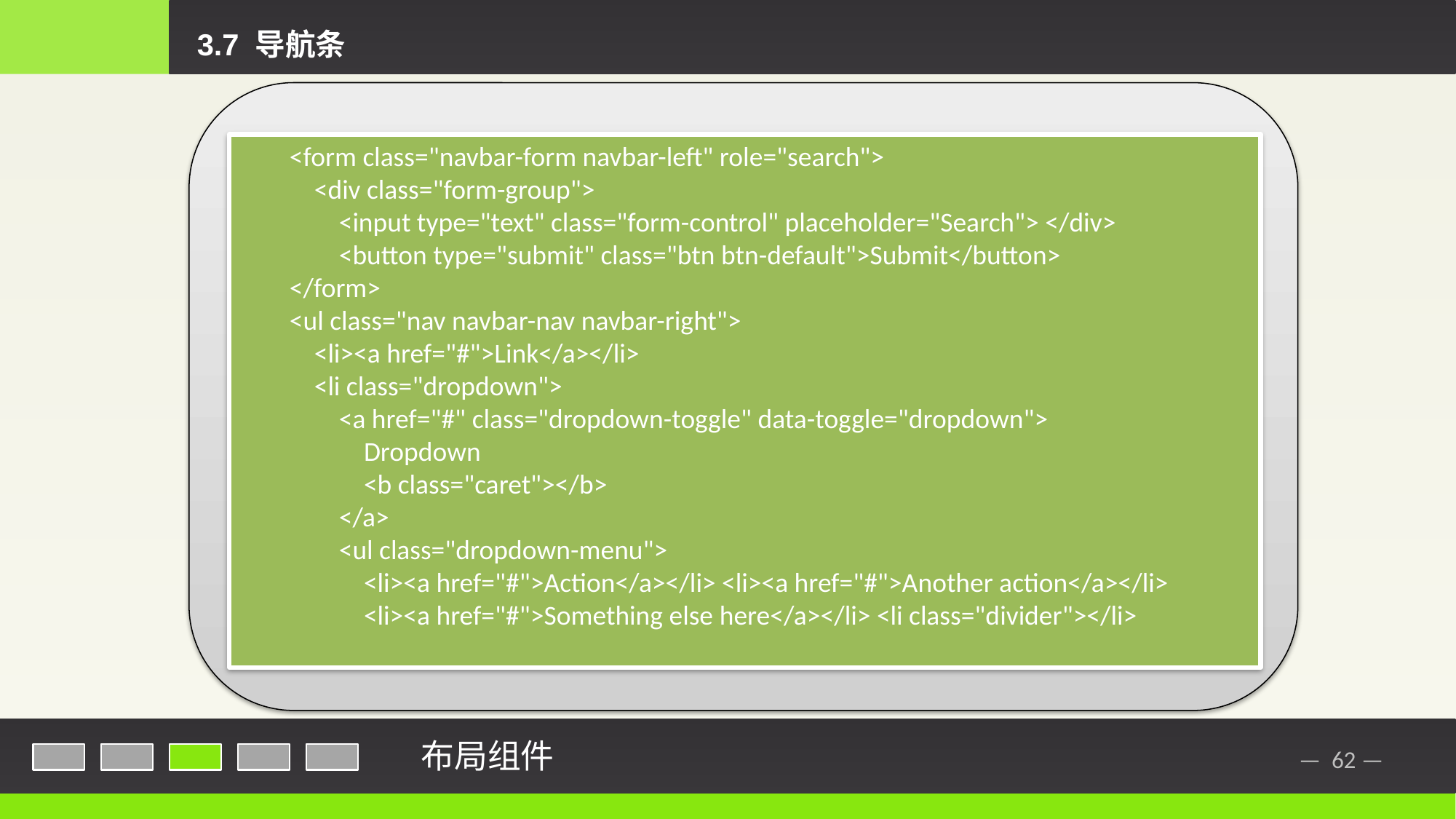

3.7 导航条
导航栏是一个很好的功能，是 Bootstrap 网站的一个突出特点。导航栏是响应式元组件就，作为应用程序或网站的导航标题。导航栏在移动设备的视图中是折叠的，随着可用视口宽度的增加，导航栏也会水平展开。在 Bootstrap 导航栏的核心中，导航栏包括了为站点名称和基本的导航定义样式。
默认的导航栏：创建一个默认的导航栏的步骤如下：
向 <nav> 标签添加 class .navbar、.navbar-default。
向上面的元素添加 role=“navigation”，有助于增加可访问性。
向 <div> 元素添加一个标题 class .navbar-header，内部包含了带有 class navbar-brand 的 <a> 元素。这会让文本看起来更大一号。
为了向导航栏添加链接，只需要简单地添加带有 class .nav、.navbar-nav 的无序列表即可。

        <form class="navbar-form navbar-left" role="search">
            <div class="form-group">
                <input type="text" class="form-control" placeholder="Search"> </div>
                <button type="submit" class="btn btn-default">Submit</button>
        </form>
        <ul class="nav navbar-nav navbar-right">
            <li><a href="#">Link</a></li>
            <li class="dropdown">
                <a href="#" class="dropdown-toggle" data-toggle="dropdown">
                    Dropdown
                    <b class="caret"></b>
                </a>
                <ul class="dropdown-menu">
                    <li><a href="#">Action</a></li> <li><a href="#">Another action</a></li>
                    <li><a href="#">Something else here</a></li> <li class="divider"></li>